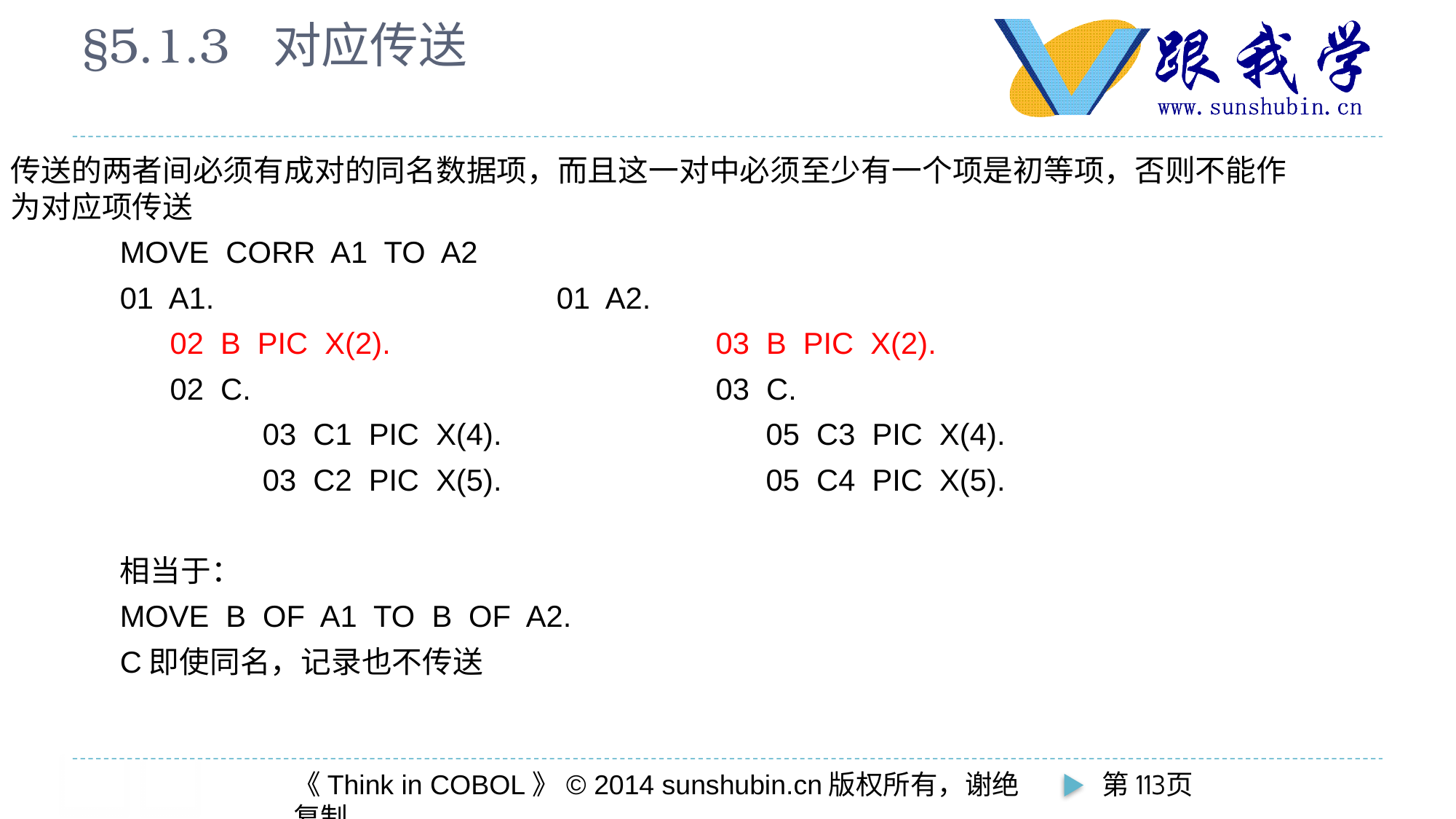

# §5.1.3  对应传送
传送的两者间必须有成对的同名数据项，而且这一对中必须至少有一个项是初等项，否则不能作为对应项传送
	MOVE  CORR  A1  TO  A2
	01  A1.				01  A2.
	      02  B  PIC  X(2).			      03  B  PIC  X(2).
	      02  C.				      03  C.
		    03  C1  PIC  X(4). 		            05  C3  PIC  X(4).
		    03  C2  PIC  X(5). 		            05  C4  PIC  X(5).

	相当于：
	MOVE  B  OF  A1  TO  B  OF  A2.
	C即使同名，记录也不传送